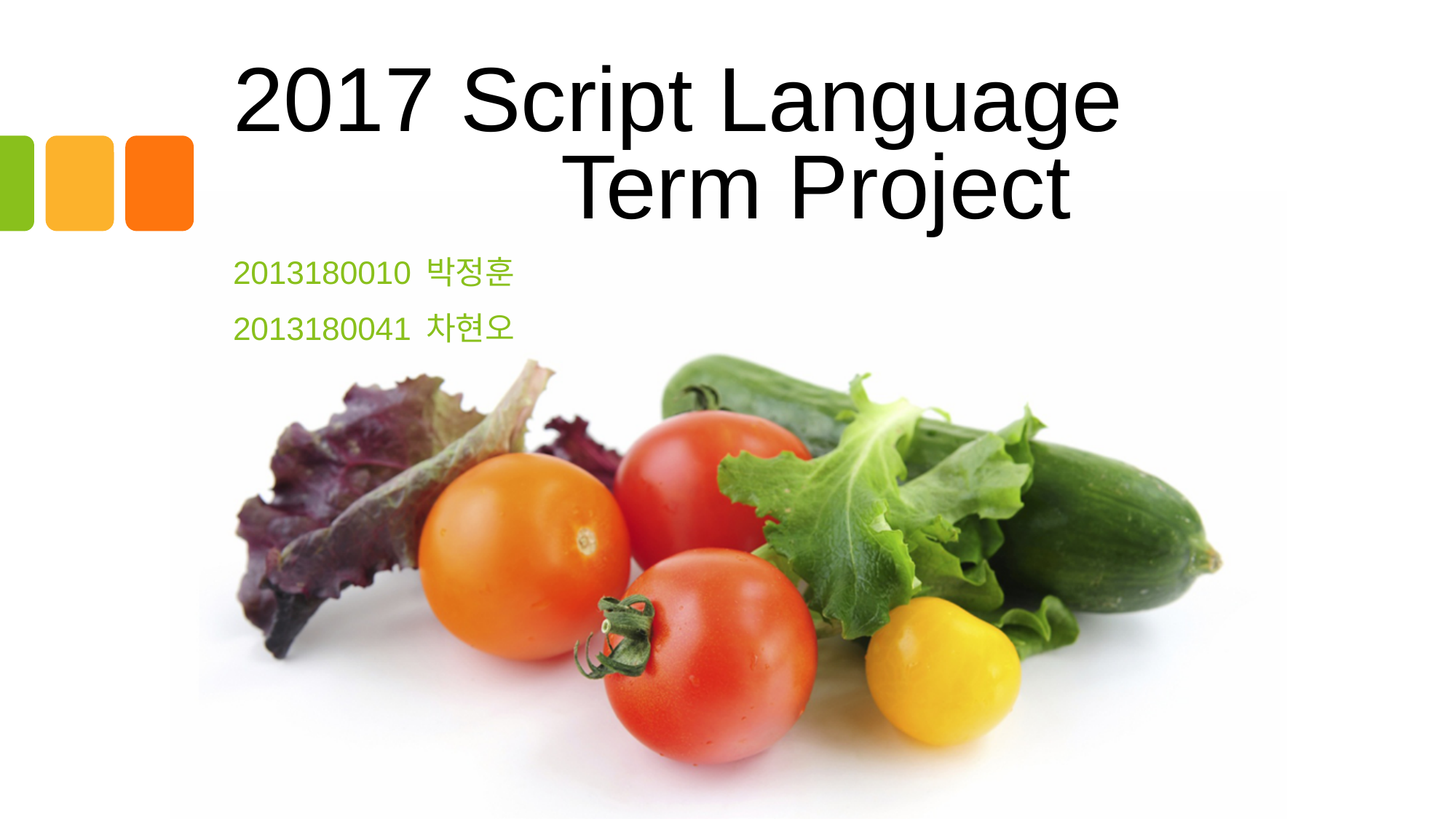

# 2017 Script Language Term Project
2013180010 박정훈
2013180041 차현오